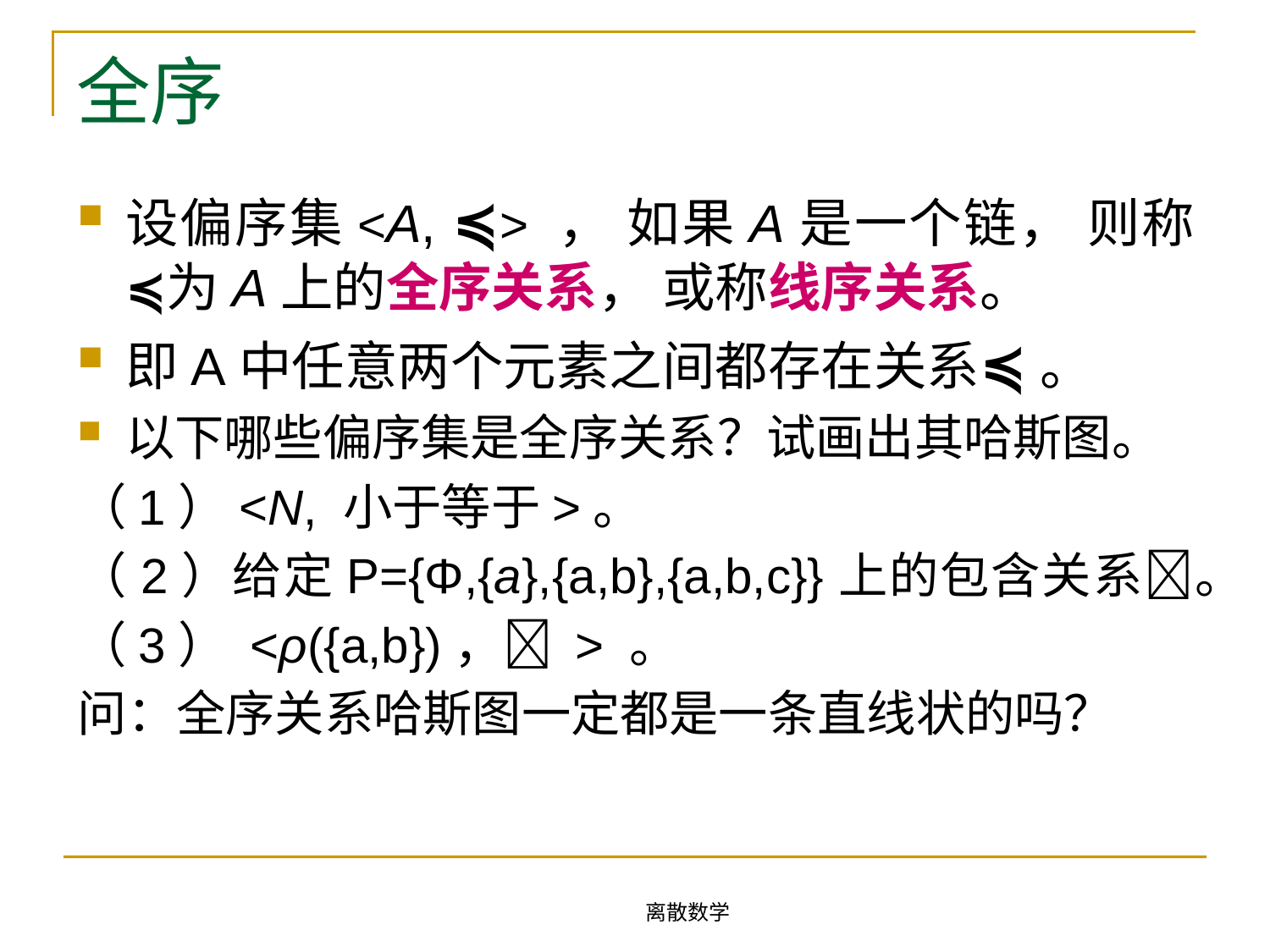

# 全序
设偏序集<A, ≼> ， 如果A是一个链， 则称≼为A上的全序关系， 或称线序关系。
即A中任意两个元素之间都存在关系≼ 。
以下哪些偏序集是全序关系？试画出其哈斯图。
（1）<N, 小于等于>。
（2）给定P={Φ,{a},{a,b},{a,b,c}}上的包含关系⊆。
（3） <ρ({a,b})，⊆ > 。
问：全序关系哈斯图一定都是一条直线状的吗？

离散数学
14